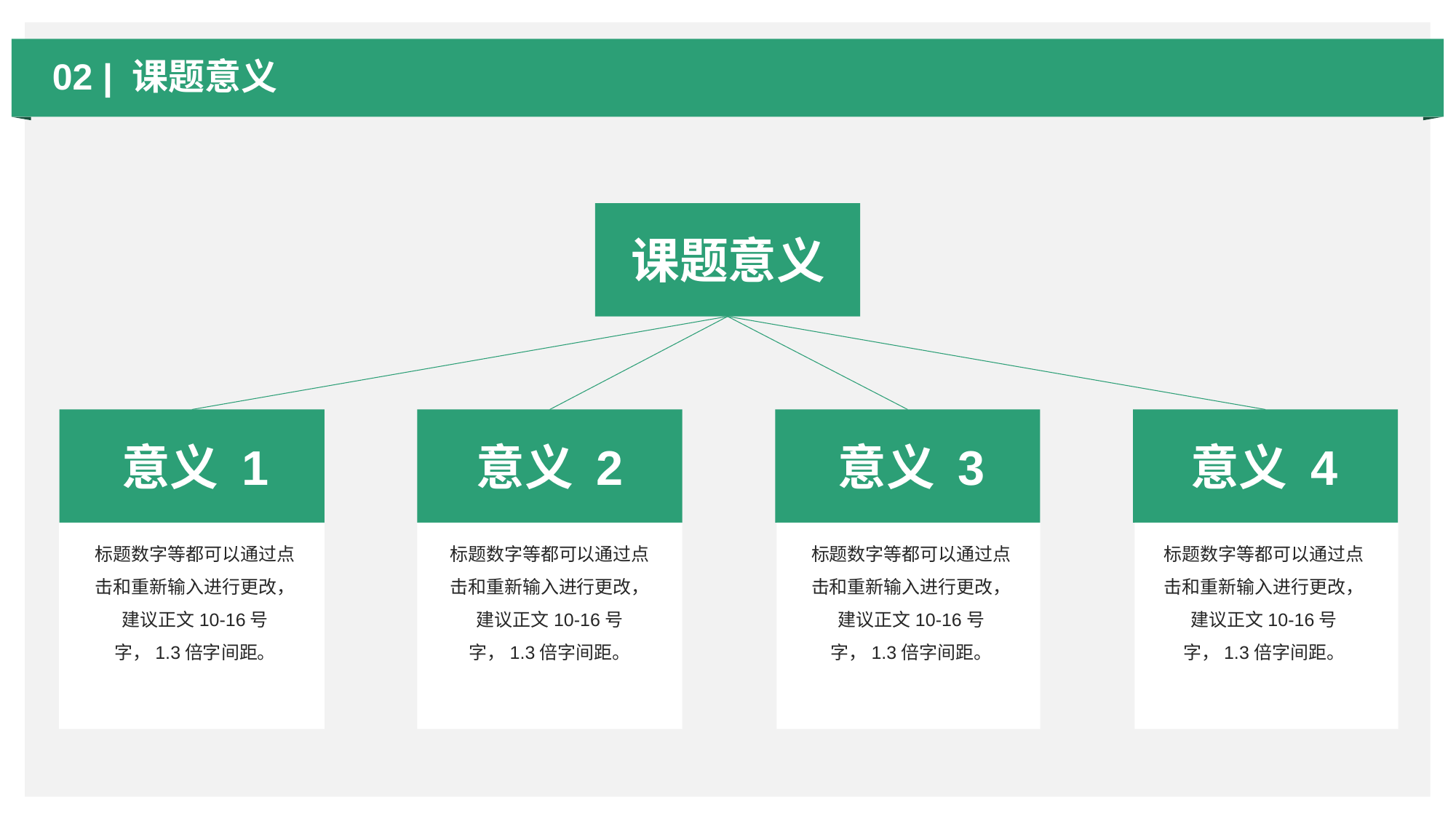

02 | 课题意义

课题意义

意义 1

标题数字等都可以通过点击和重新输入进行更改，建议正文10-16号字，1.3倍字间距。

意义 2

标题数字等都可以通过点击和重新输入进行更改，建议正文10-16号字，1.3倍字间距。

意义 3

标题数字等都可以通过点击和重新输入进行更改，建议正文10-16号字，1.3倍字间距。

意义 4

标题数字等都可以通过点击和重新输入进行更改，建议正文10-16号字，1.3倍字间距。